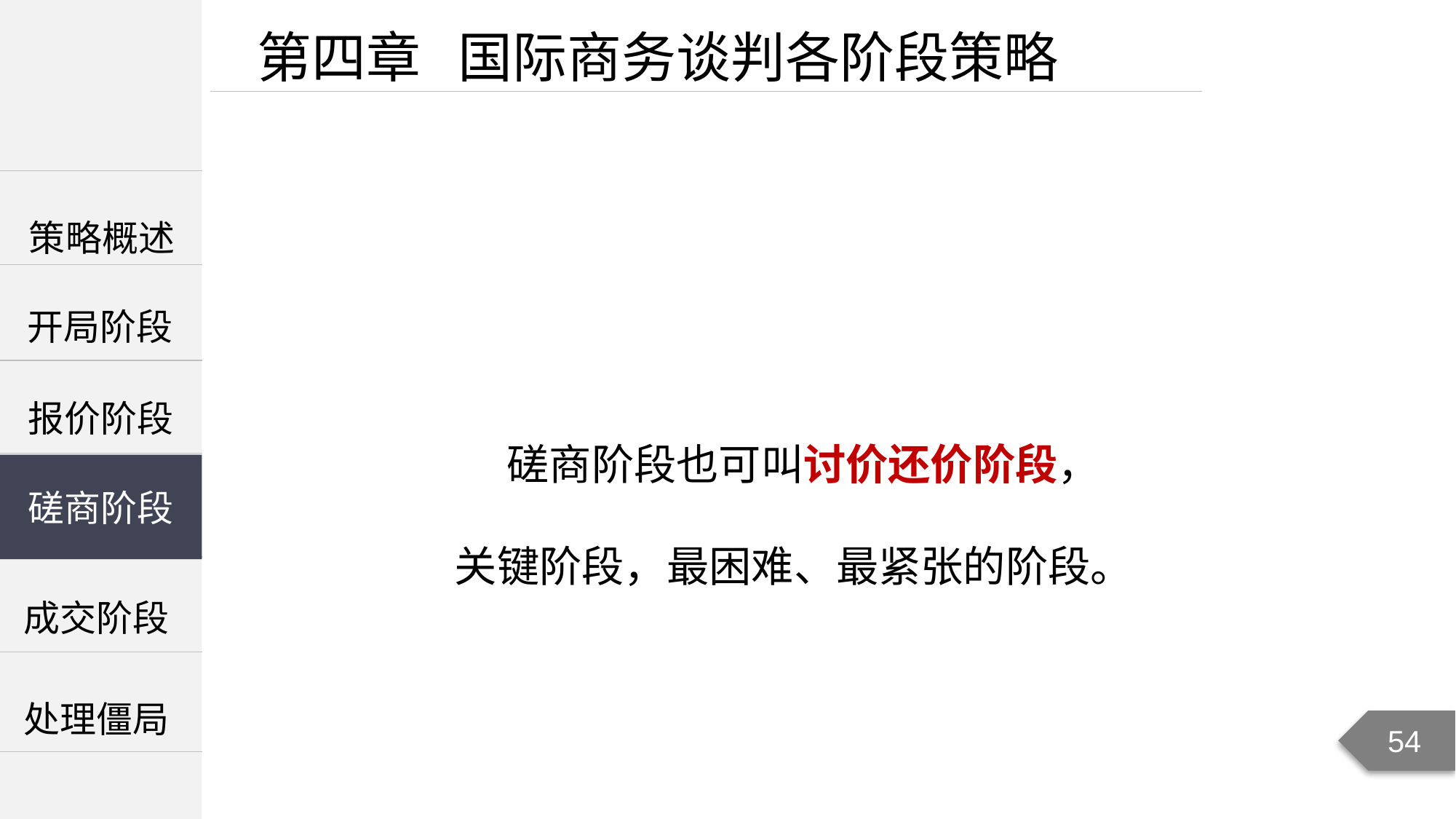

第四章   国际商务谈判各阶段策略
|  |
| --- |
|  |
|  |
策略概述
开局阶段
报价阶段

 磋商阶段也可叫讨价还价阶段，
关键阶段，最困难、最紧张的阶段。
磋商阶段
磋商阶段

成交阶段

处理僵局
54